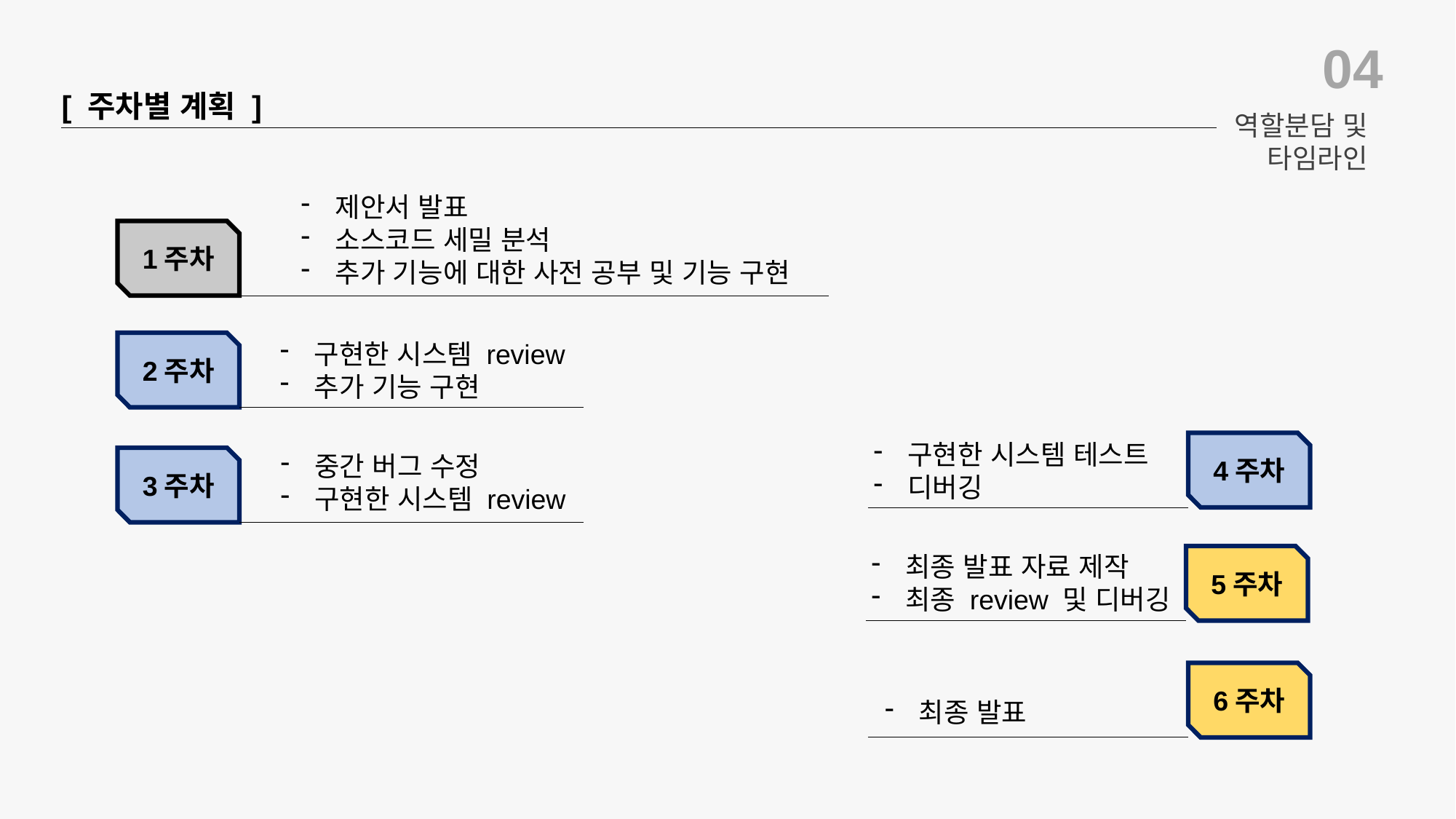

04
[ 주차별 계획 ]
역할분담 및
타임라인
제안서 발표
소스코드 세밀 분석
추가 기능에 대한 사전 공부 및 기능 구현
1주차
구현한 시스템 review
추가 기능 구현
2주차
구현한 시스템 테스트
디버깅
4주차
중간 버그 수정
구현한 시스템 review
3주차
최종 발표 자료 제작
최종 review 및 디버깅
5주차
6주차
최종 발표